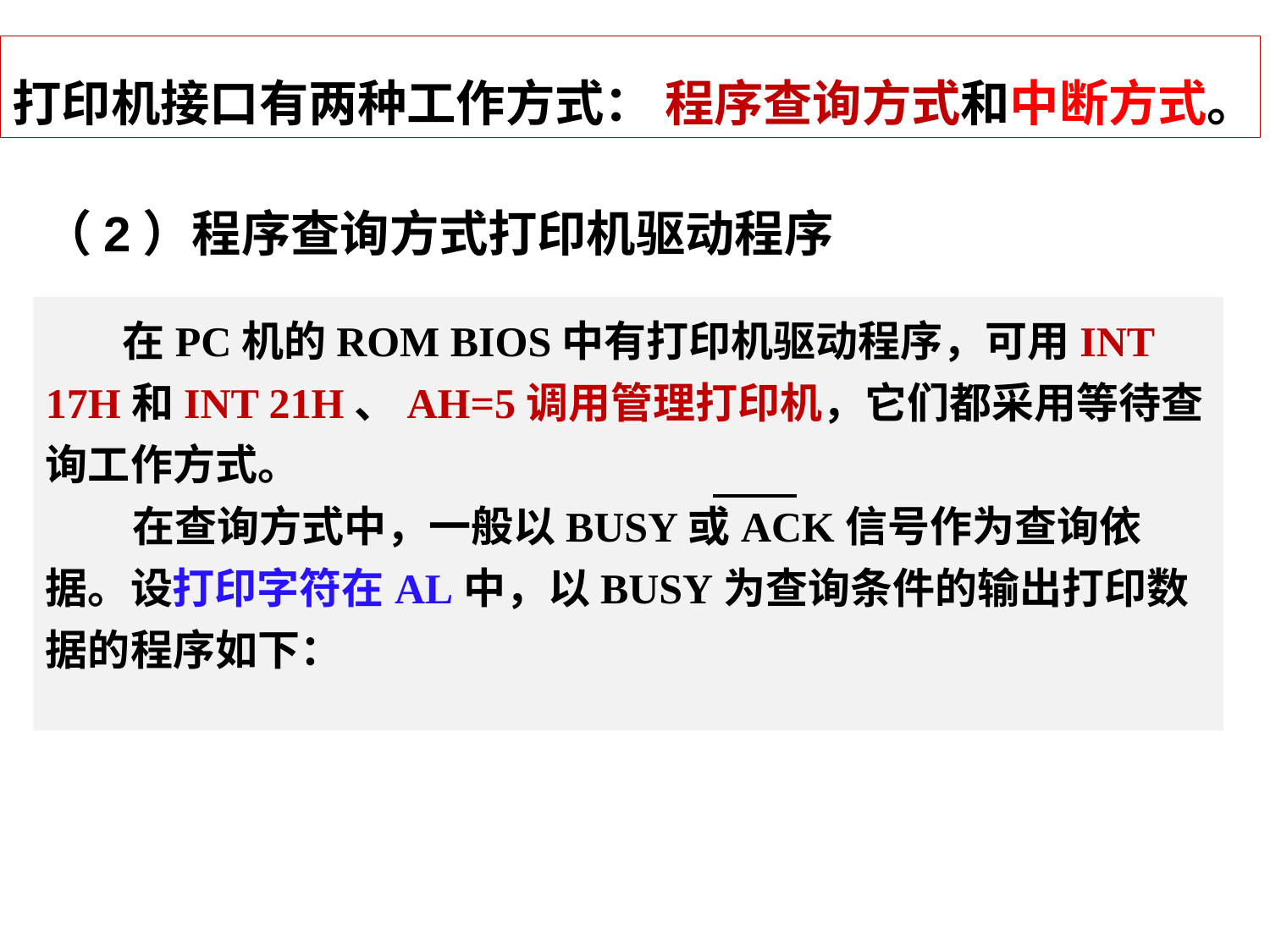

打印机接口有两种工作方式： 程序查询方式和中断方式。
（2）程序查询方式打印机驱动程序
       在PC机的ROM BIOS中有打印机驱动程序，可用INT 17H和INT 21H、AH=5调用管理打印机，它们都采用等待查询工作方式。
        在查询方式中，一般以BUSY或ACK信号作为查询依据。设打印字符在AL中，以BUSY为查询条件的输出打印数据的程序如下：

82